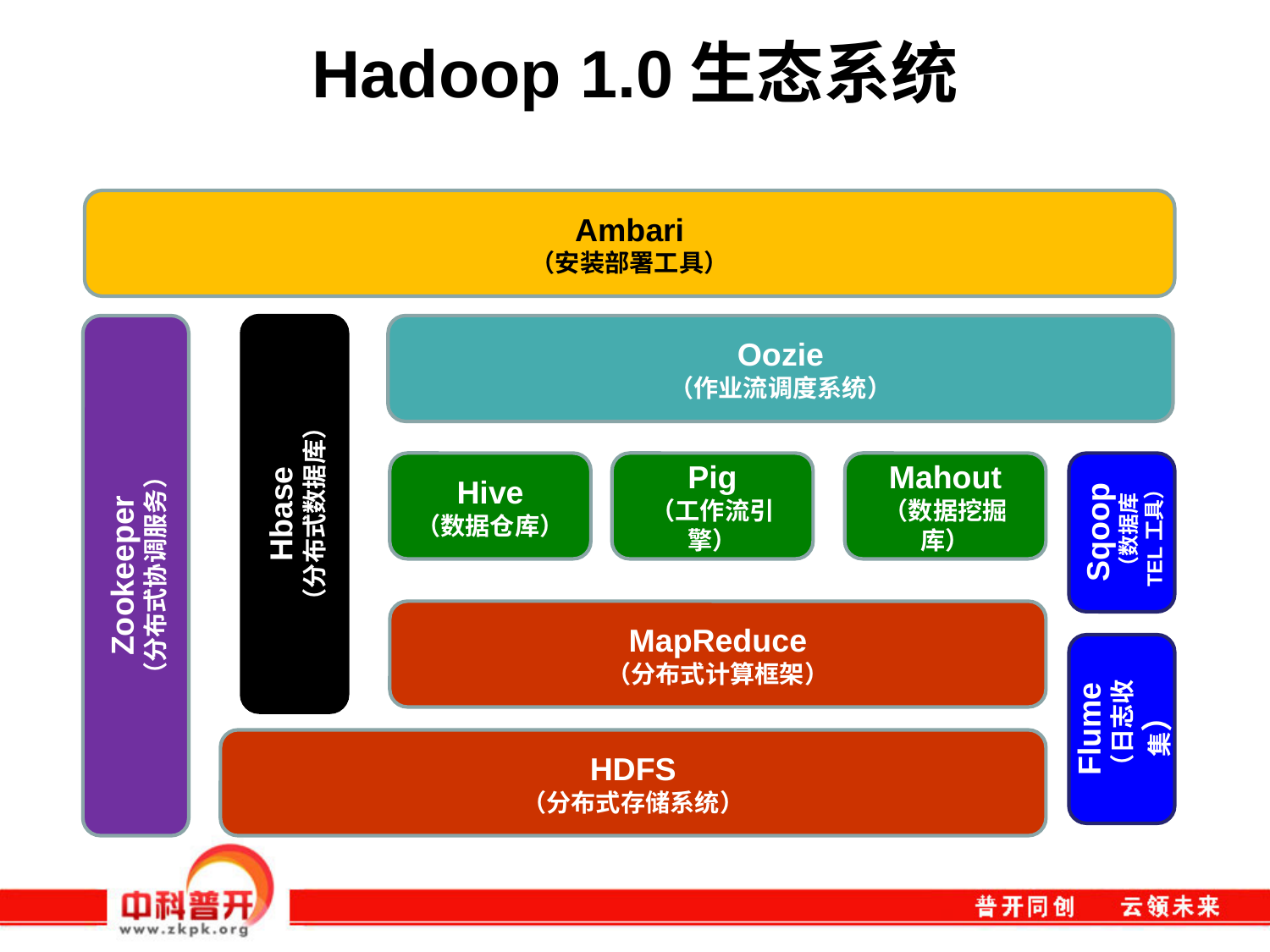

# Hadoop 1.0生态系统
Ambari
（安装部署工具）
Oozie
（作业流调度系统）
Hive
（数据仓库）
Pig
（工作流引擎）
Mahout
（数据挖掘库）
Hbase
（分布式数据库）
Sqoop
（数据库TEL工具）
Zookeeper
（分布式协调服务）
MapReduce
（分布式计算框架）
Flume
（日志收集）
HDFS
（分布式存储系统）